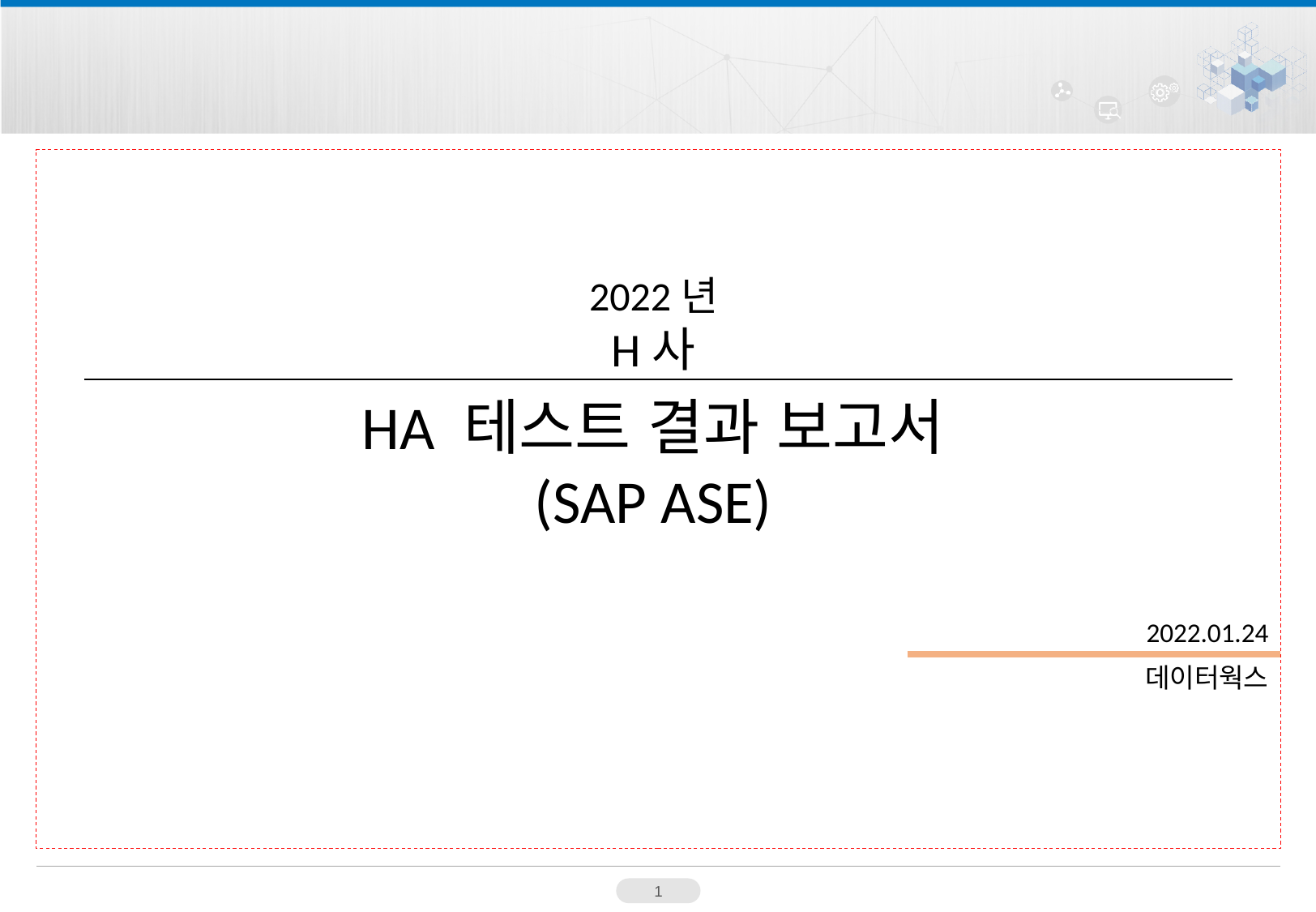

2022년
H사
HA 테스트 결과 보고서
(SAP ASE)
2022.01.24
데이터웍스